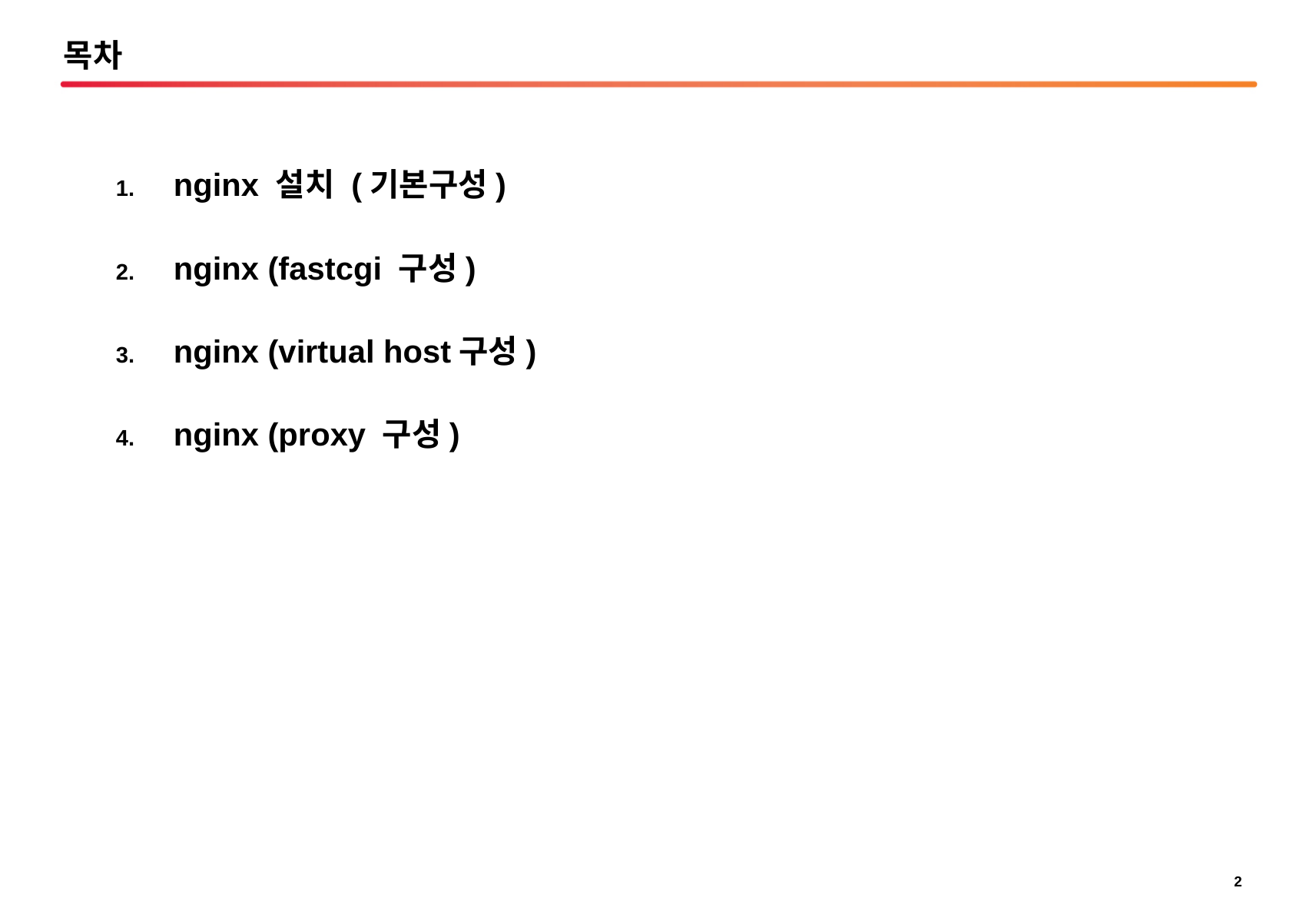

목차
nginx 설치 (기본구성)
nginx (fastcgi 구성)
nginx (virtual host구성)
nginx (proxy 구성)